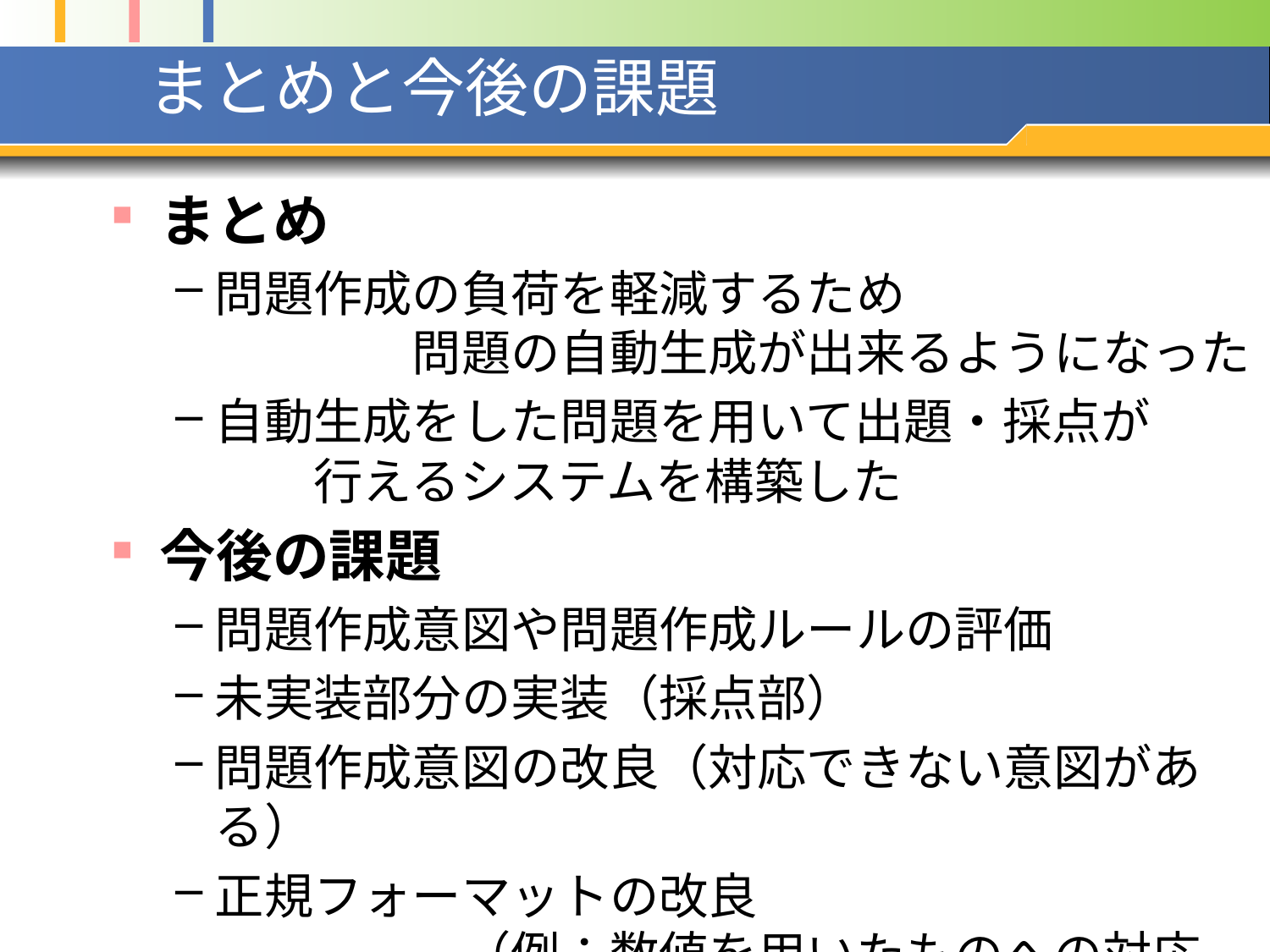

# まとめと今後の課題
まとめ
問題作成の負荷を軽減するため　　　　　　　　　　　問題の自動生成が出来るようになった
自動生成をした問題を用いて出題・採点が　　　　行えるシステムを構築した
今後の課題
問題作成意図や問題作成ルールの評価
未実装部分の実装（採点部）
問題作成意図の改良（対応できない意図がある）
正規フォーマットの改良　　　　　　　　　　　　　　　（例：数値を用いたものへの対応　1/2aと0.5a）